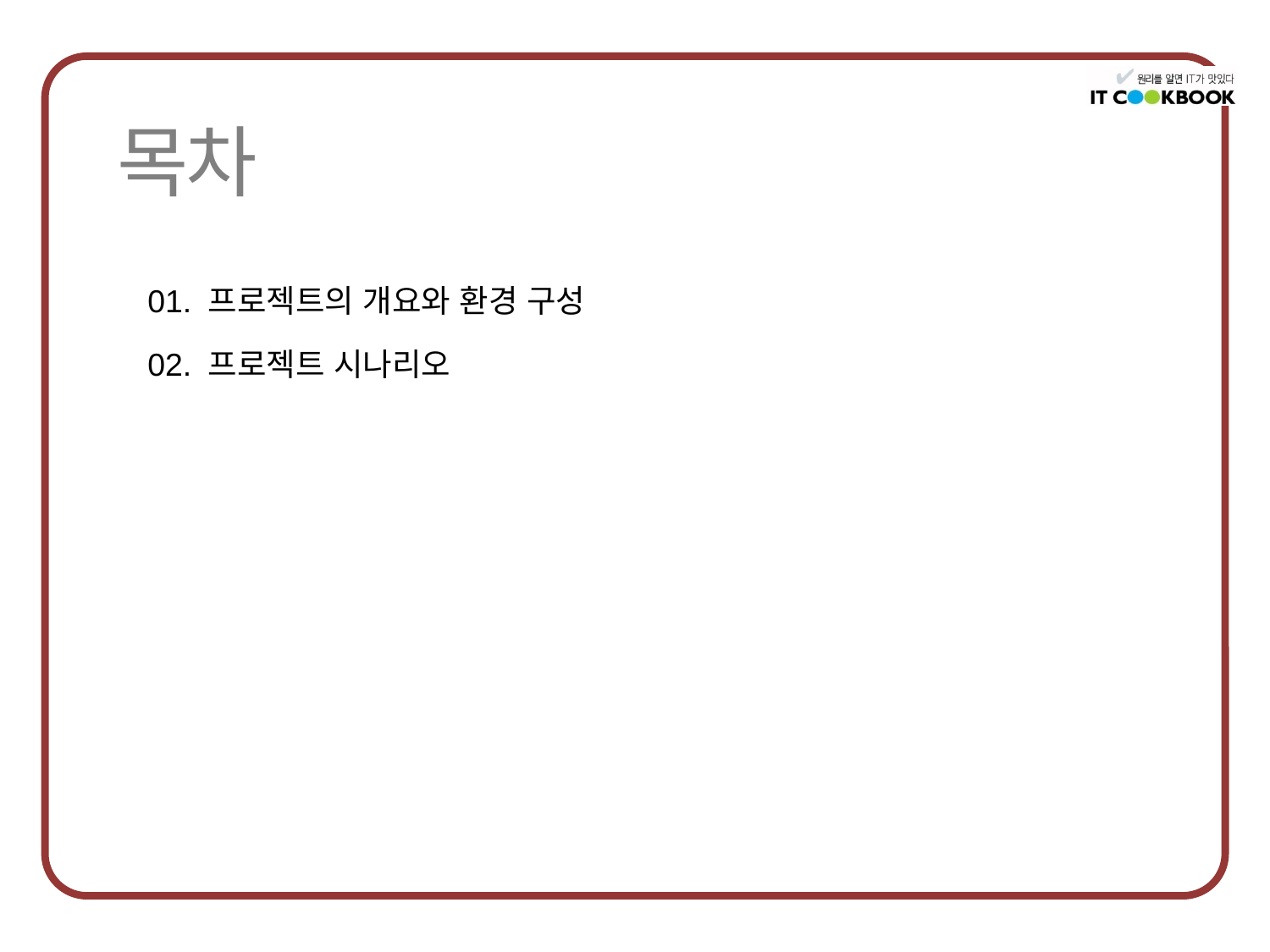

01. 프로젝트의 개요와 환경 구성
02. 프로젝트 시나리오